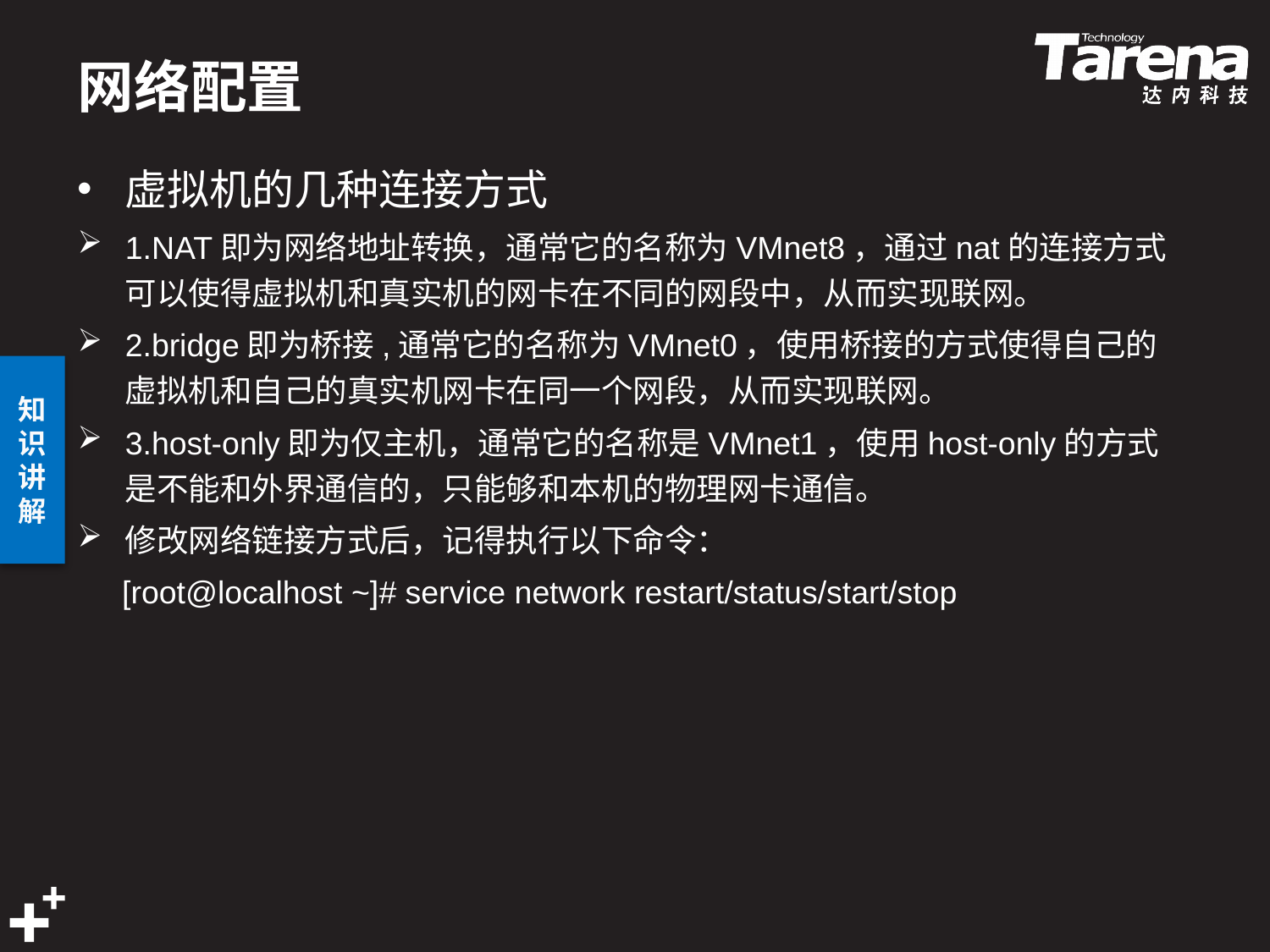

# 网络配置
虚拟机的几种连接方式
1.NAT即为网络地址转换，通常它的名称为VMnet8，通过nat的连接方式可以使得虚拟机和真实机的网卡在不同的网段中，从而实现联网。
2.bridge即为桥接,通常它的名称为VMnet0，使用桥接的方式使得自己的虚拟机和自己的真实机网卡在同一个网段，从而实现联网。
3.host-only即为仅主机，通常它的名称是VMnet1，使用host-only的方式是不能和外界通信的，只能够和本机的物理网卡通信。
修改网络链接方式后，记得执行以下命令：
     [root@localhost ~]# service network restart/status/start/stop